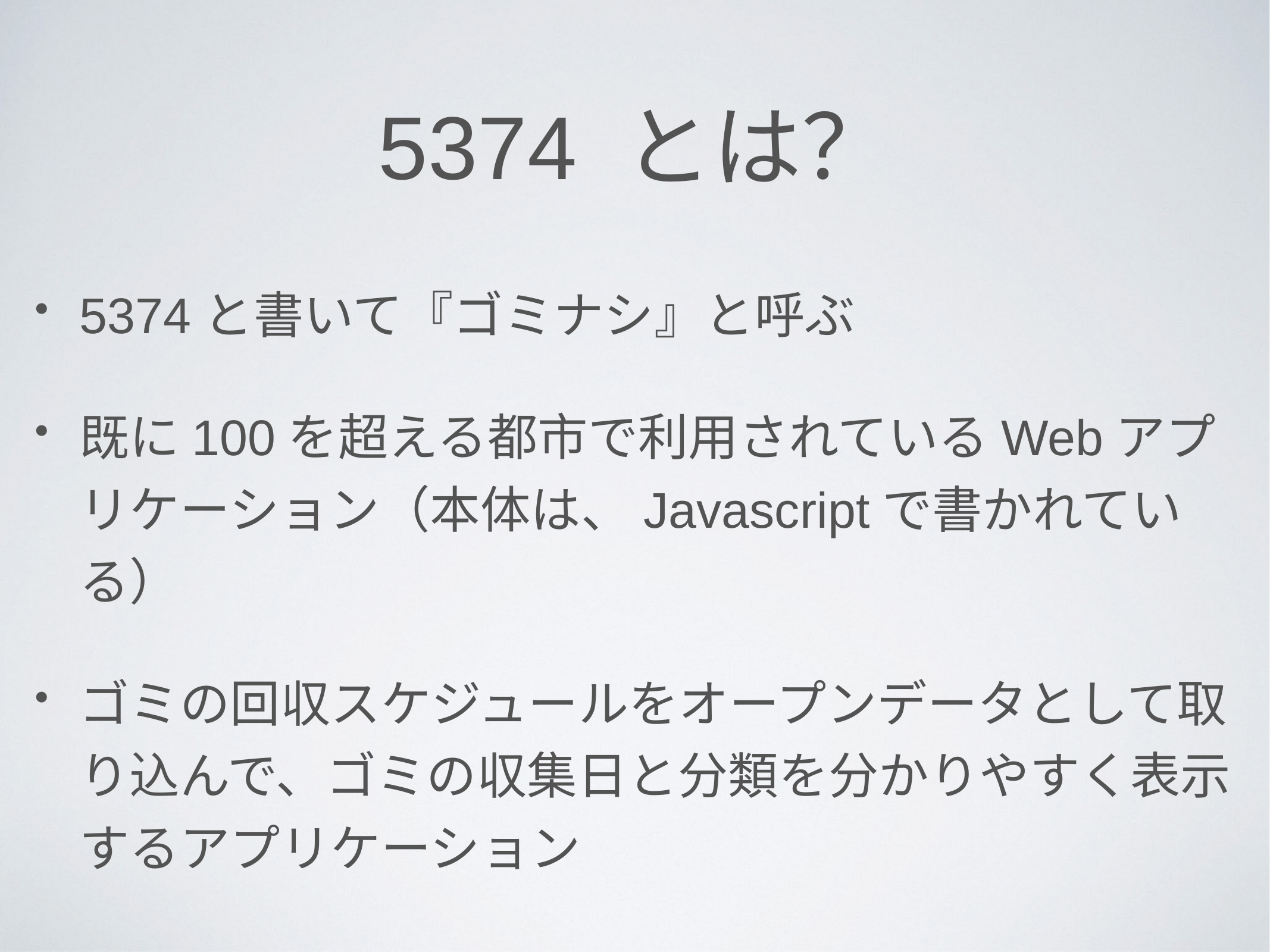

# 5374 とは？
5374と書いて『ゴミナシ』と呼ぶ
既に100を超える都市で利用されているWebアプリケーション（本体は、Javascriptで書かれている）
ゴミの回収スケジュールをオープンデータとして取り込んで、ゴミの収集日と分類を分かりやすく表示するアプリケーション